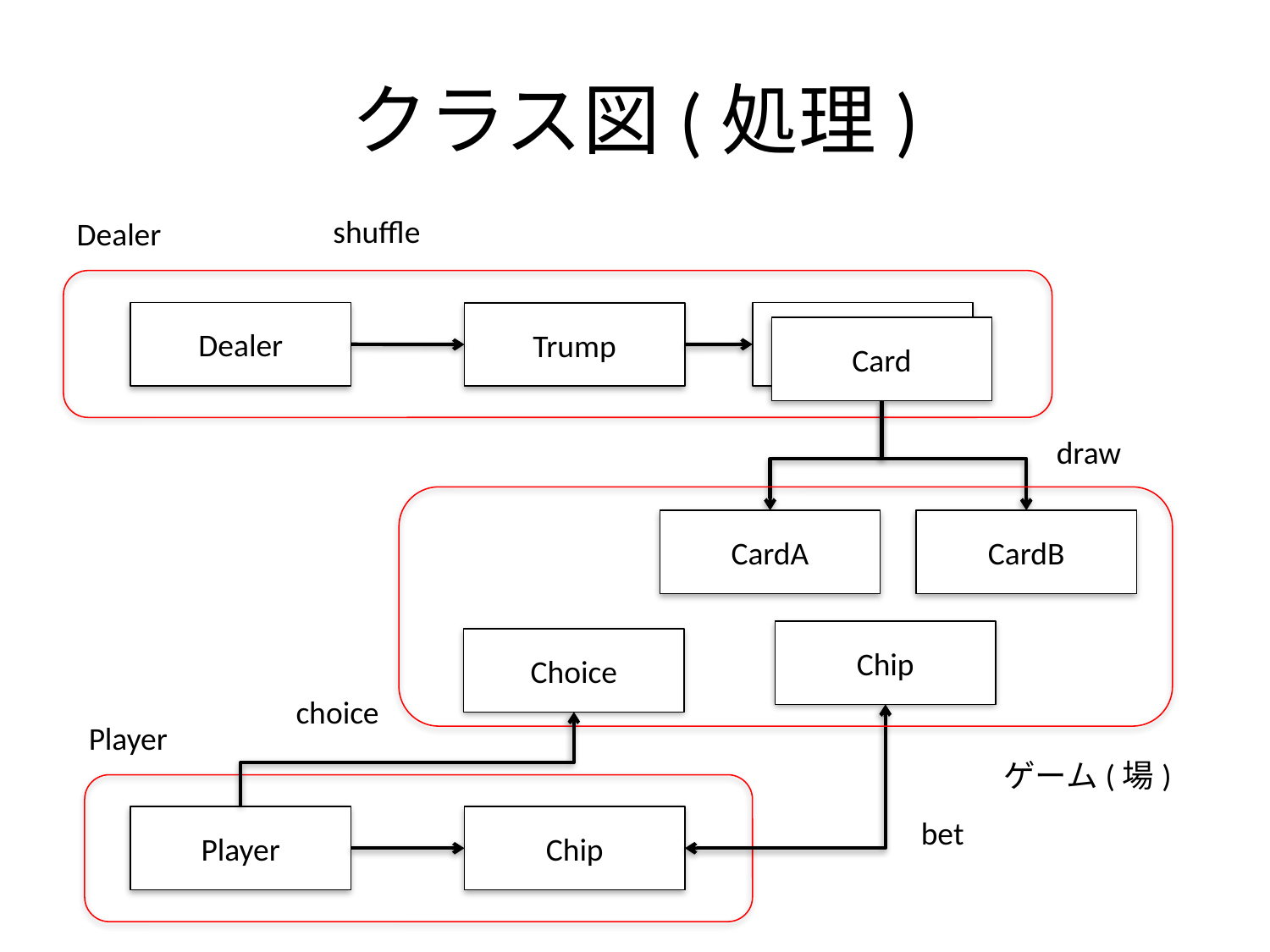

# クラス図(処理)
shuffle
Dealer

Dealer
Card
Card
Trump
draw

CardA
CardB
Chip
Choice
choice
Player
ゲーム(場)

Player
Chip
bet